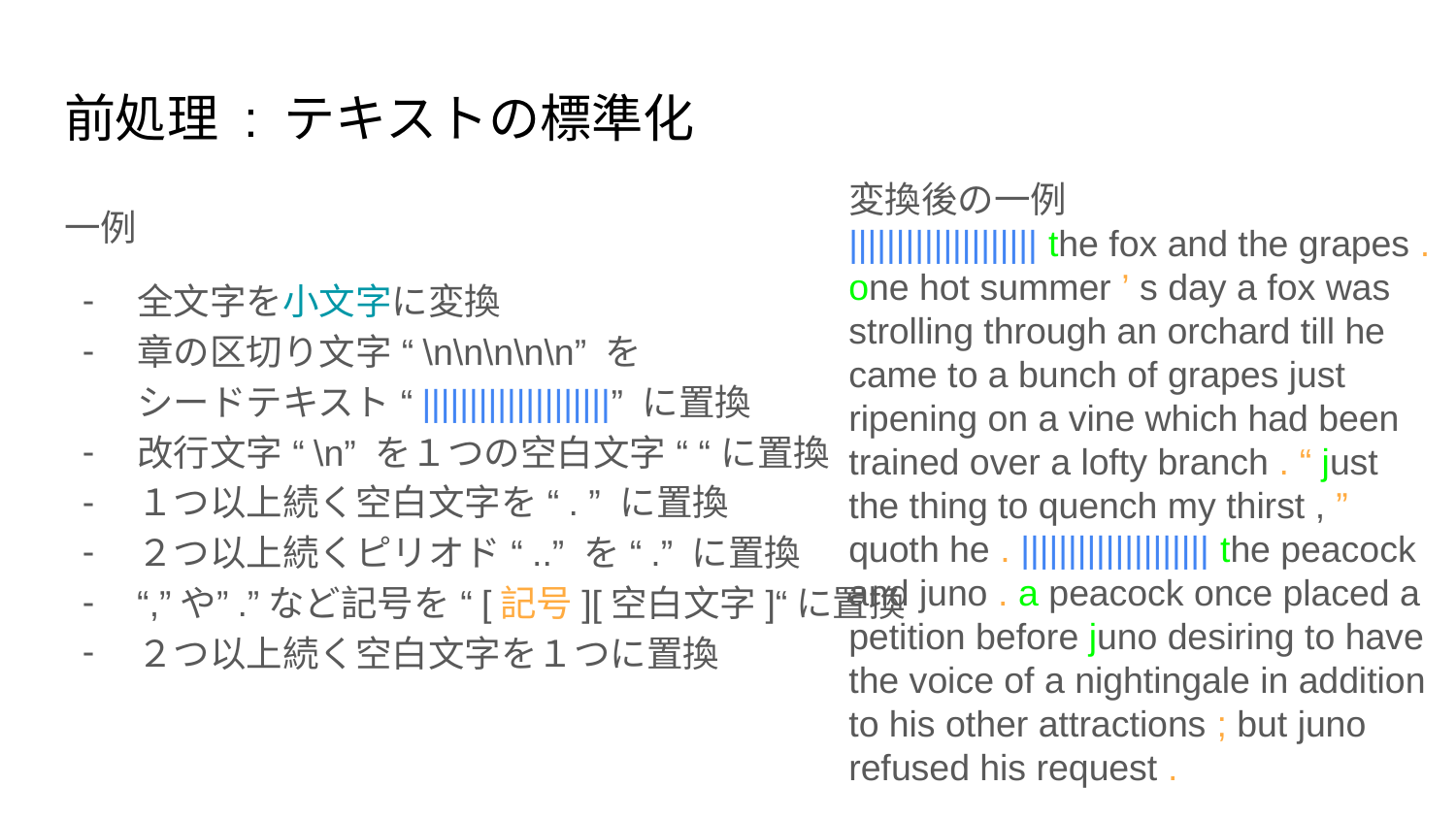

# 前処理 : テキストの標準化
変換後の一例
|||||||||||||||||||| the fox and the grapes . one hot summer ’ s day a fox was strolling through an orchard till he
came to a bunch of grapes just ripening on a vine which had been
trained over a lofty branch . “ just the thing to quench my thirst , ”
quoth he . |||||||||||||||||||| the peacock and juno . a peacock once placed a petition before juno desiring to have the voice of a nightingale in addition to his other attractions ; but juno refused his request .
一例
全文字を小文字に変換
章の区切り文字 “\n\n\n\n\n” を
シードテキスト “||||||||||||||||||||” に置換
改行文字 “\n” を１つの空白文字 “ “ に置換
１つ以上続く空白文字を “. ” に置換
２つ以上続くピリオド “..” を “.” に置換
“,”や”.”など記号を “[記号][空白文字]“に置換
２つ以上続く空白文字を１つに置換